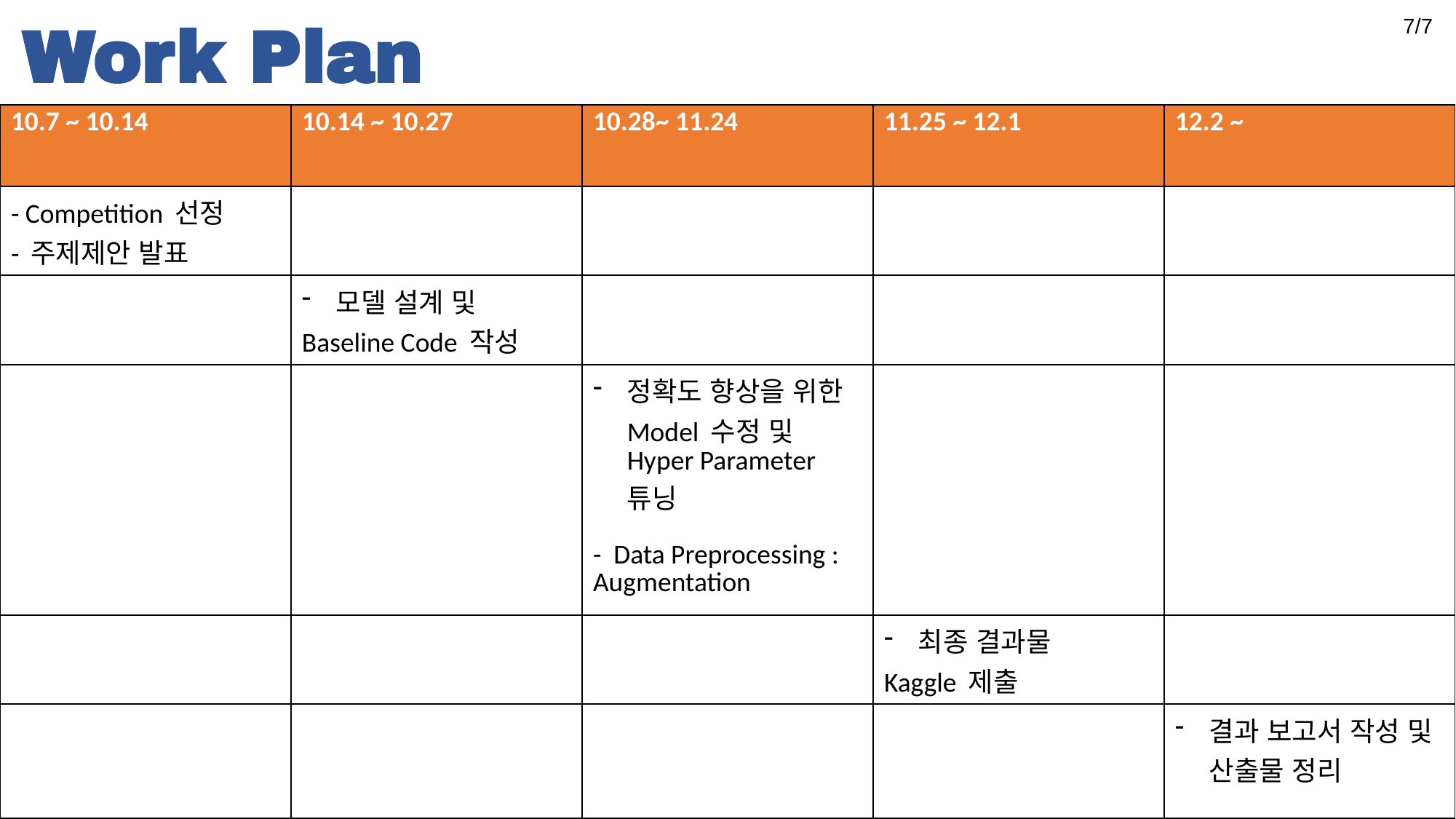

Work Plan
7/7
| 10.7 ~ 10.14 | 10.14 ~ 10.27 | 10.28~ 11.24 | 11.25 ~ 12.1 | 12.2 ~ |
| --- | --- | --- | --- | --- |
| - Competition 선정 - 주제제안 발표 |  |  |  |  |
|  | 모델 설계 및 Baseline Code 작성 |  |  |  |
|  |  | 정확도 향상을 위한 Model 수정 및 Hyper Parameter 튜닝 - Data Preprocessing : Augmentation |  |  |
|  |  |  | 최종 결과물 Kaggle 제출 |  |
|  |  |  |  | 결과 보고서 작성 및 산출물 정리 |